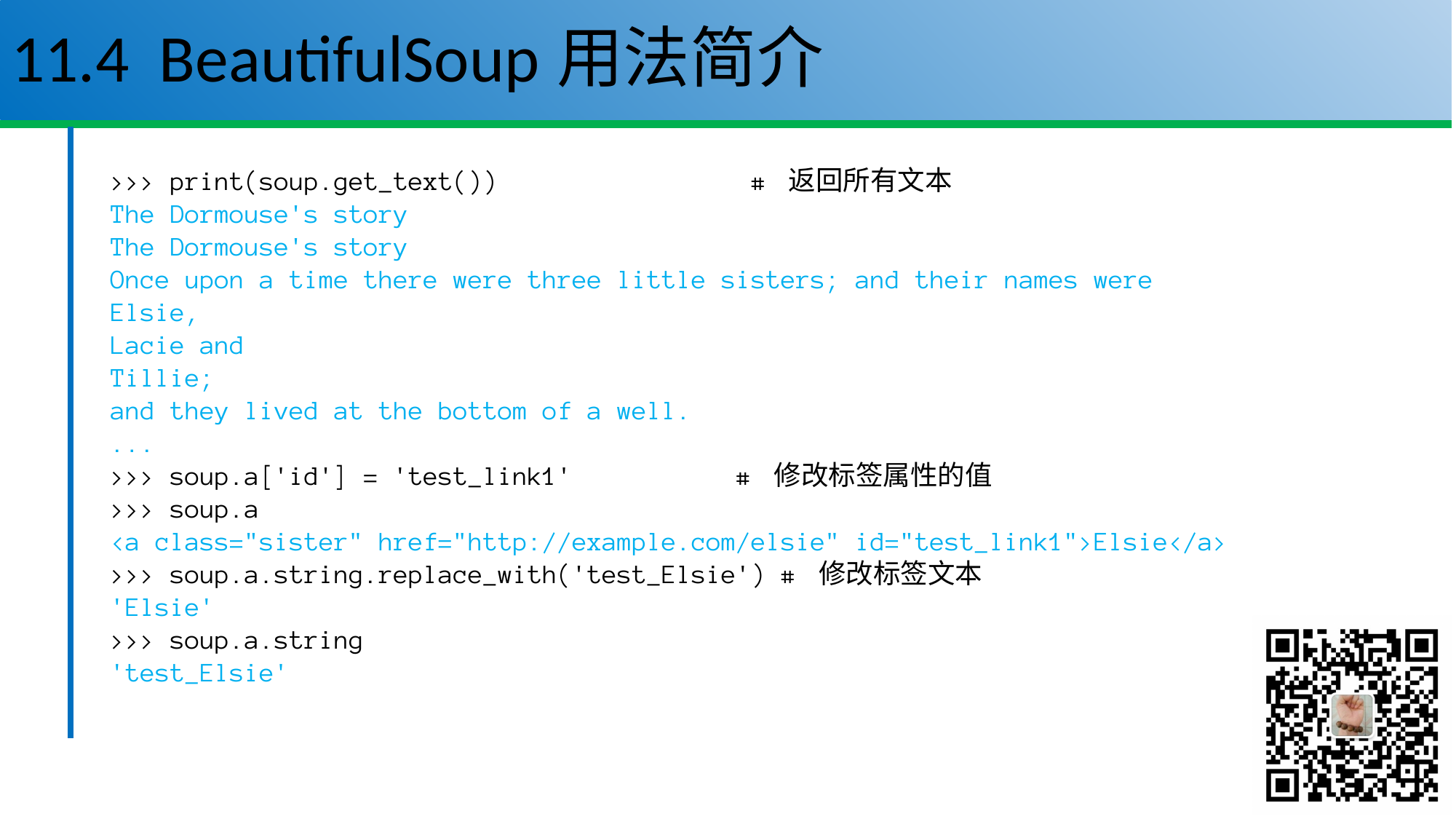

# 11.4  BeautifulSoup用法简介
>>> print(soup.get_text())                 # 返回所有文本
The Dormouse's story
The Dormouse's story
Once upon a time there were three little sisters; and their names were
Elsie,
Lacie and
Tillie;
and they lived at the bottom of a well.
...
>>> soup.a['id'] = 'test_link1'           # 修改标签属性的值
>>> soup.a
<a class="sister" href="http://example.com/elsie" id="test_link1">Elsie</a>
>>> soup.a.string.replace_with('test_Elsie') # 修改标签文本
'Elsie'
>>> soup.a.string
'test_Elsie'
55